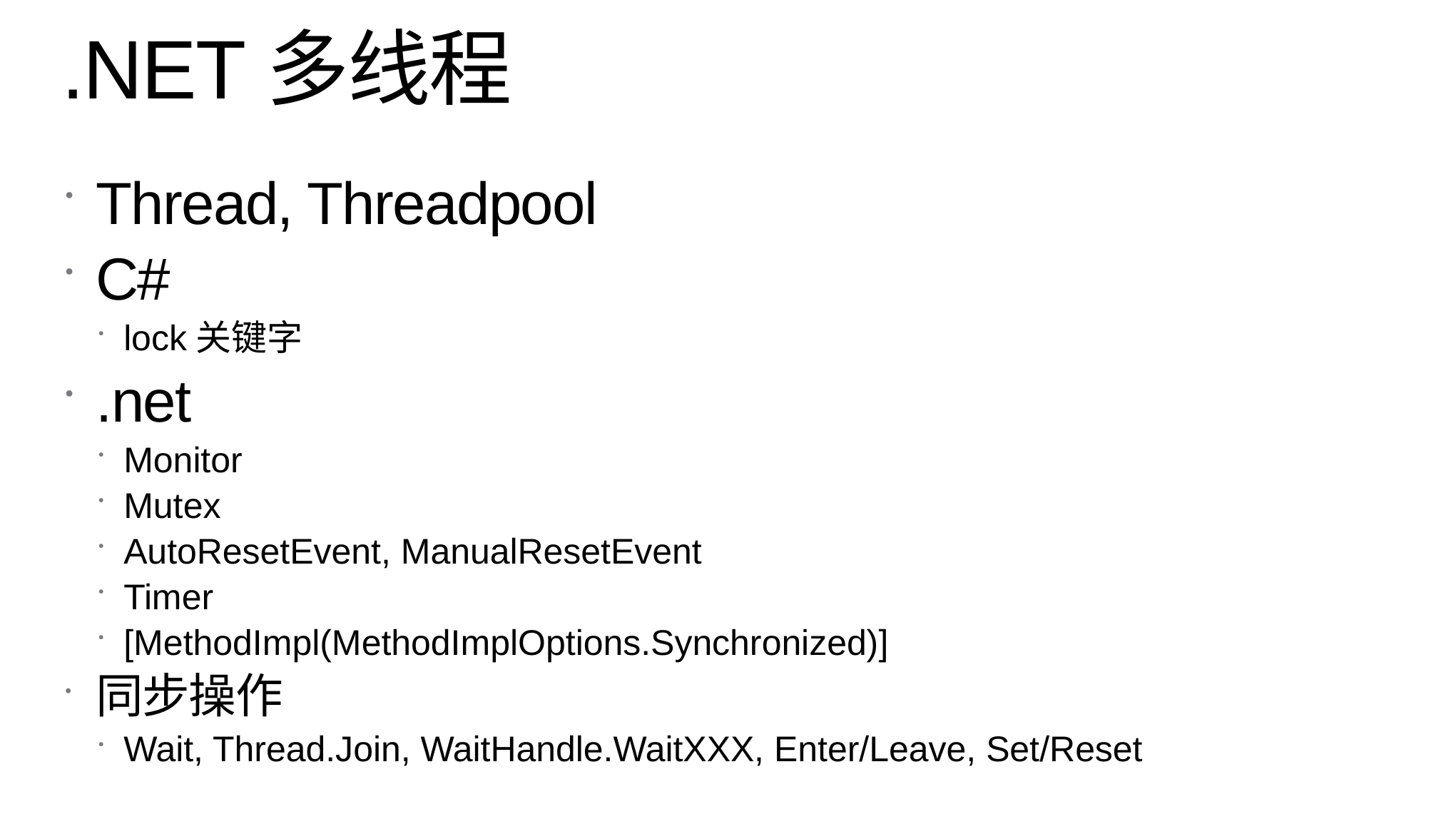

# .NET多线程
Thread, Threadpool
C#
lock关键字
.net
Monitor
Mutex
AutoResetEvent, ManualResetEvent
Timer
[MethodImpl(MethodImplOptions.Synchronized)]
同步操作
Wait, Thread.Join, WaitHandle.WaitXXX, Enter/Leave, Set/Reset